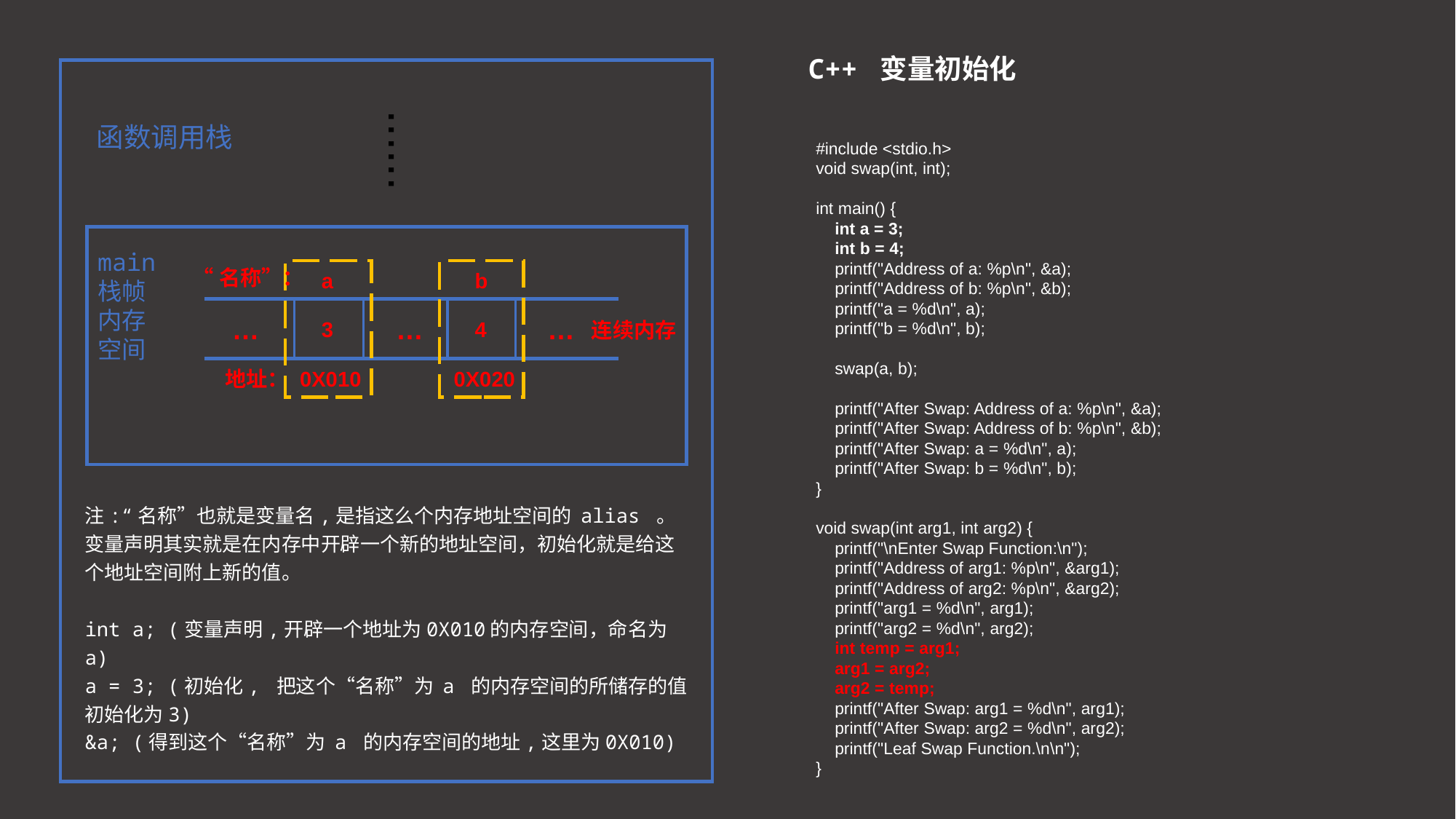

C++ 变量初始化

......
函数调用栈
#include <stdio.h>
void swap(int, int);

int main() {
    int a = 3;
    int b = 4;
    printf("Address of a: %p\n", &a);
    printf("Address of b: %p\n", &b);
    printf("a = %d\n", a);
    printf("b = %d\n", b);

    swap(a, b);

    printf("After Swap: Address of a: %p\n", &a);
    printf("After Swap: Address of b: %p\n", &b);
    printf("After Swap: a = %d\n", a);
    printf("After Swap: b = %d\n", b);
}

void swap(int arg1, int arg2) {
    printf("\nEnter Swap Function:\n");
    printf("Address of arg1: %p\n", &arg1);
    printf("Address of arg2: %p\n", &arg2);
    printf("arg1 = %d\n", arg1);
    printf("arg2 = %d\n", arg2);
    int temp = arg1;
    arg1 = arg2;
    arg2 = temp;
    printf("After Swap: arg1 = %d\n", arg1);
    printf("After Swap: arg2 = %d\n", arg2);
    printf("Leaf Swap Function.\n\n");
}

main
栈帧
内存
空间
“名称”：

a
b
…
…
…
3
4
连续内存
地址：
0X010
0X020
注:“名称”也就是变量名,是指这么个内存地址空间的 alias 。变量声明其实就是在内存中开辟一个新的地址空间，初始化就是给这个地址空间附上新的值。

int a; (变量声明,开辟一个地址为0X010的内存空间，命名为 a)
a = 3; (初始化, 把这个“名称”为 a 的内存空间的所储存的值初始化为3)
&a; (得到这个“名称”为 a 的内存空间的地址,这里为0X010)